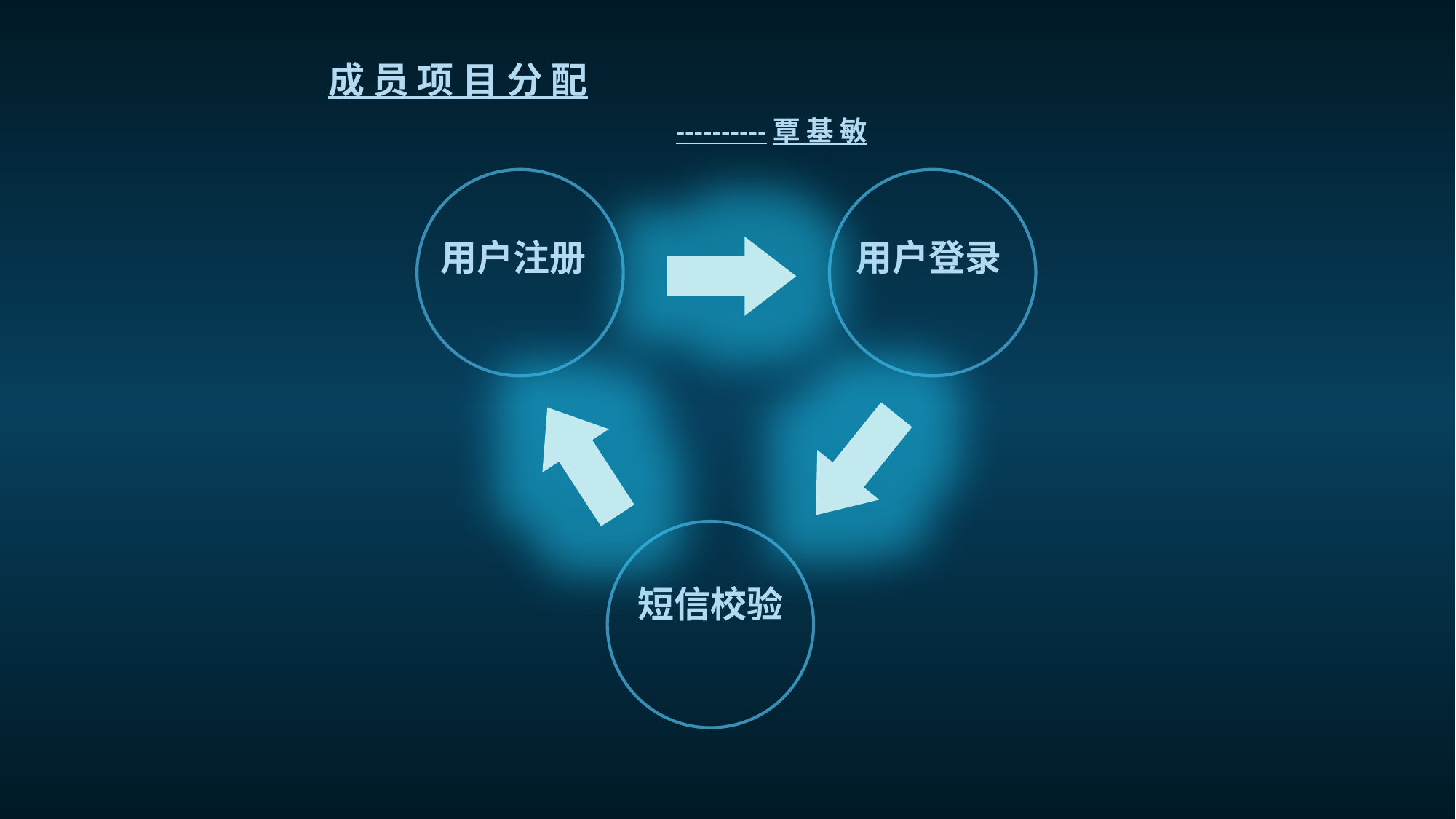

成 员 项 目 分 配
----------覃 基 敏

用户登录

用户注册

短信校验